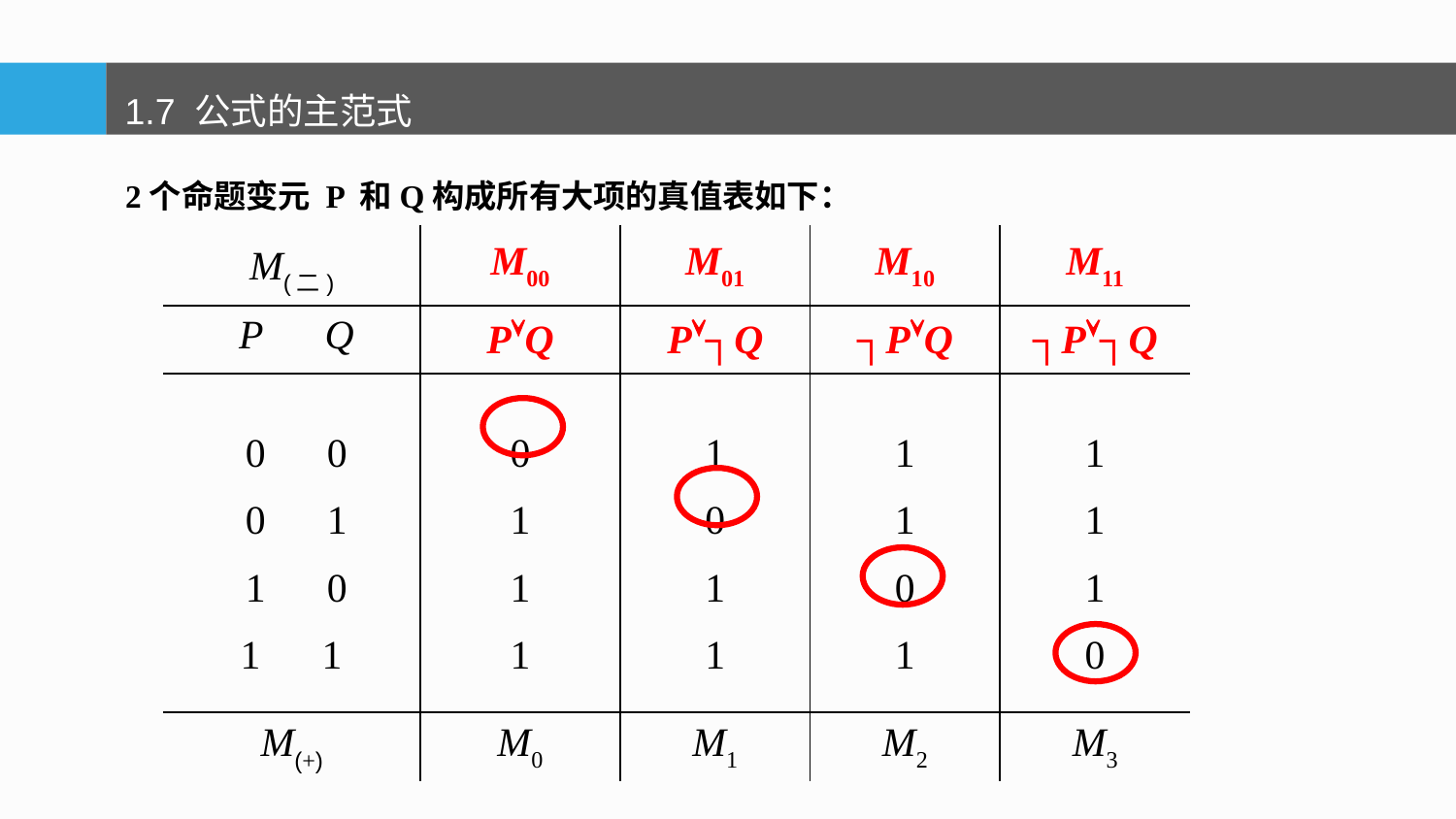

1.7 公式的主范式

 2个命题变元 P 和Q构成所有大项的真值表如下：
| M(二) | M00 | M01 | M10 | M11 |
| --- | --- | --- | --- | --- |
| P Q | P∨Q | P∨┐Q | ┐P∨Q | ┐P∨┐Q |
| 0 0 0 1 1 0 1 1 | 0 1 1 1 | 1 0 1 1 | 1 1 0 1 | 1 1 1 0 |
| M(+) | M0 | M1 | M2 | M3 |